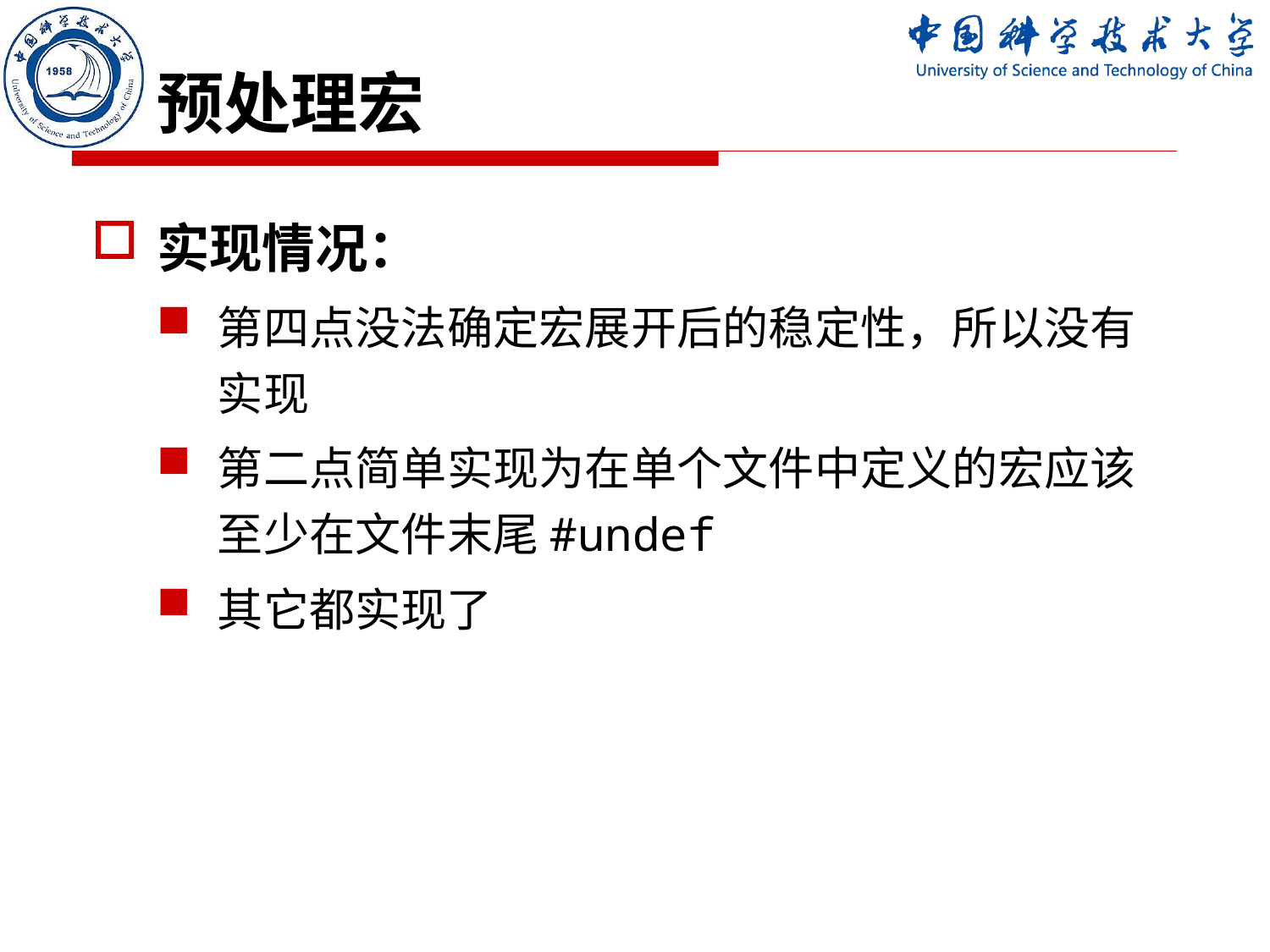

# 预处理宏
实现情况：
第四点没法确定宏展开后的稳定性，所以没有实现
第二点简单实现为在单个文件中定义的宏应该至少在文件末尾#undef
其它都实现了

29